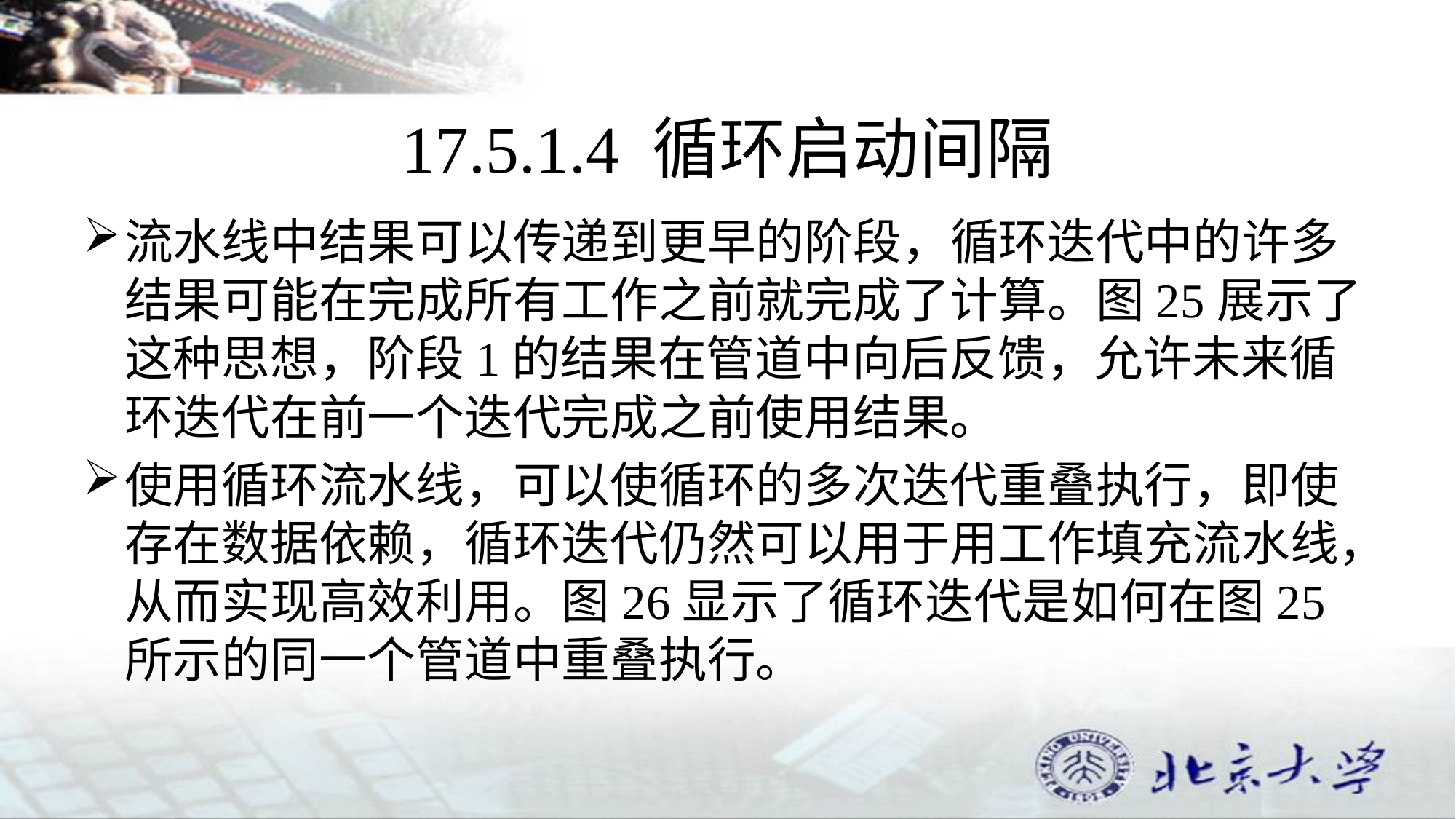

# 17.5.1.4 循环启动间隔
流水线中结果可以传递到更早的阶段，循环迭代中的许多结果可能在完成所有工作之前就完成了计算。图25展示了这种思想，阶段1的结果在管道中向后反馈，允许未来循环迭代在前一个迭代完成之前使用结果。
使用循环流水线，可以使循环的多次迭代重叠执行，即使存在数据依赖，循环迭代仍然可以用于用工作填充流水线，从而实现高效利用。图26显示了循环迭代是如何在图25所示的同一个管道中重叠执行。